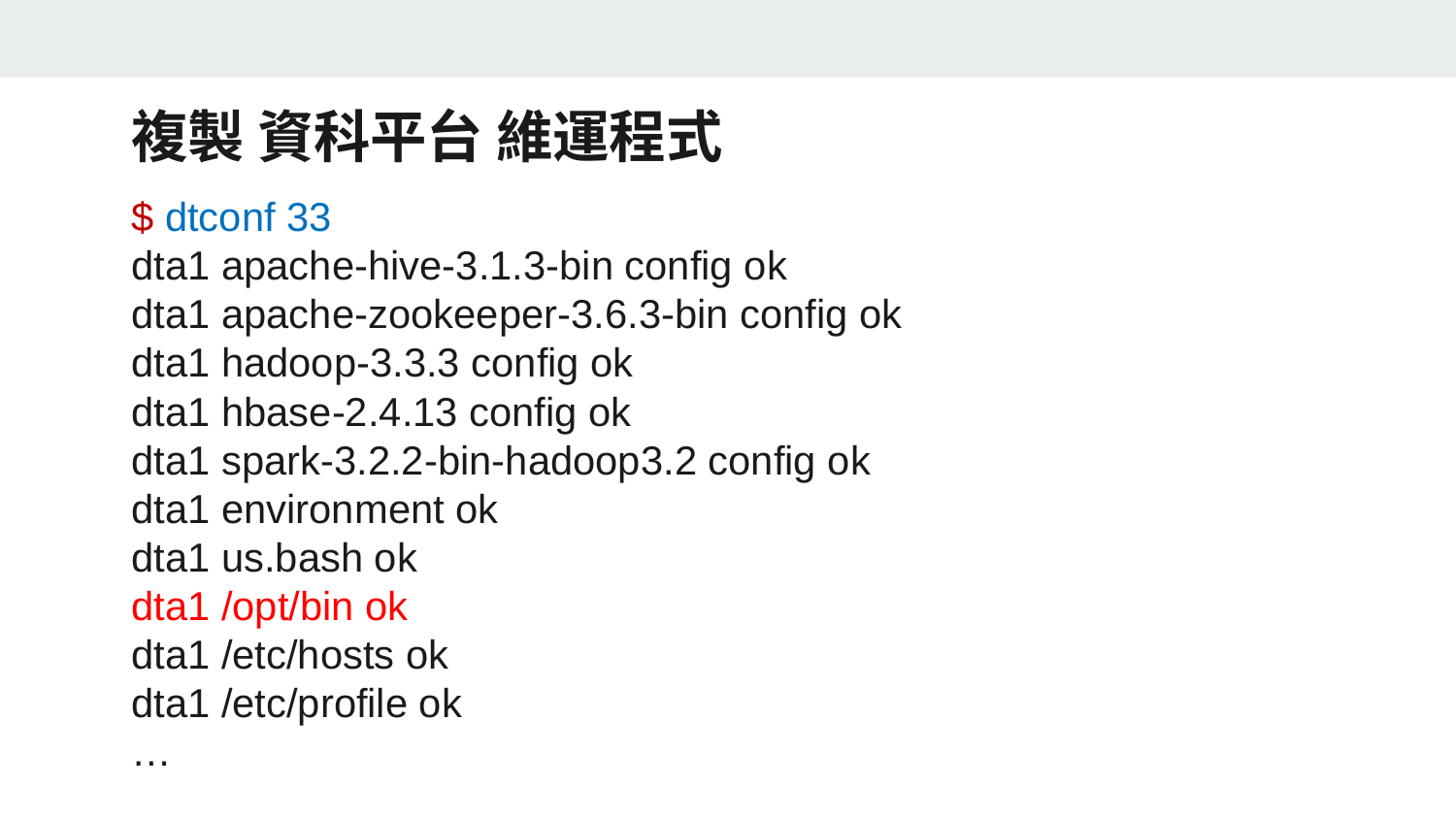

複製 資科平台 維運程式
$ dtconf 33
dta1 apache-hive-3.1.3-bin config ok
dta1 apache-zookeeper-3.6.3-bin config ok
dta1 hadoop-3.3.3 config ok
dta1 hbase-2.4.13 config ok
dta1 spark-3.2.2-bin-hadoop3.2 config ok
dta1 environment ok
dta1 us.bash ok
dta1 /opt/bin ok
dta1 /etc/hosts ok
dta1 /etc/profile ok
…